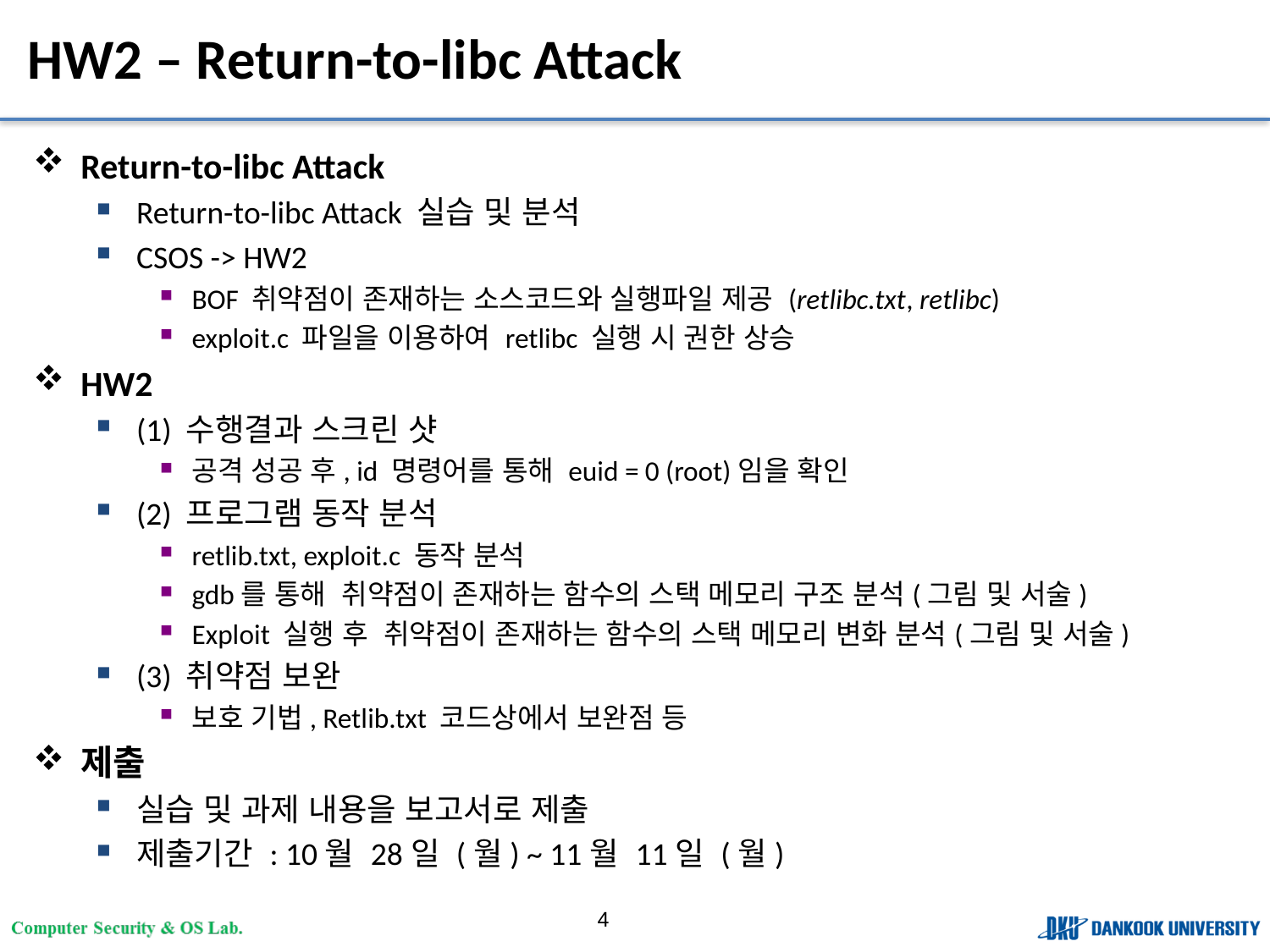

# HW2 – Return-to-libc Attack
Return-to-libc Attack
Return-to-libc Attack 실습 및 분석
CSOS -> HW2
BOF 취약점이 존재하는 소스코드와 실행파일 제공 (retlibc.txt, retlibc)
exploit.c 파일을 이용하여 retlibc 실행 시 권한 상승
HW2
(1) 수행결과 스크린 샷
공격 성공 후, id 명령어를 통해 euid = 0 (root)임을 확인
(2) 프로그램 동작 분석
retlib.txt, exploit.c 동작 분석
gdb를 통해  취약점이 존재하는 함수의 스택 메모리 구조 분석(그림 및 서술)
Exploit 실행 후  취약점이 존재하는 함수의 스택 메모리 변화 분석(그림 및 서술)
(3) 취약점 보완
보호 기법, Retlib.txt 코드상에서 보완점 등
제출
실습 및 과제 내용을 보고서로 제출
제출기간 : 10월 28일 (월) ~ 11월 11일 (월)

4